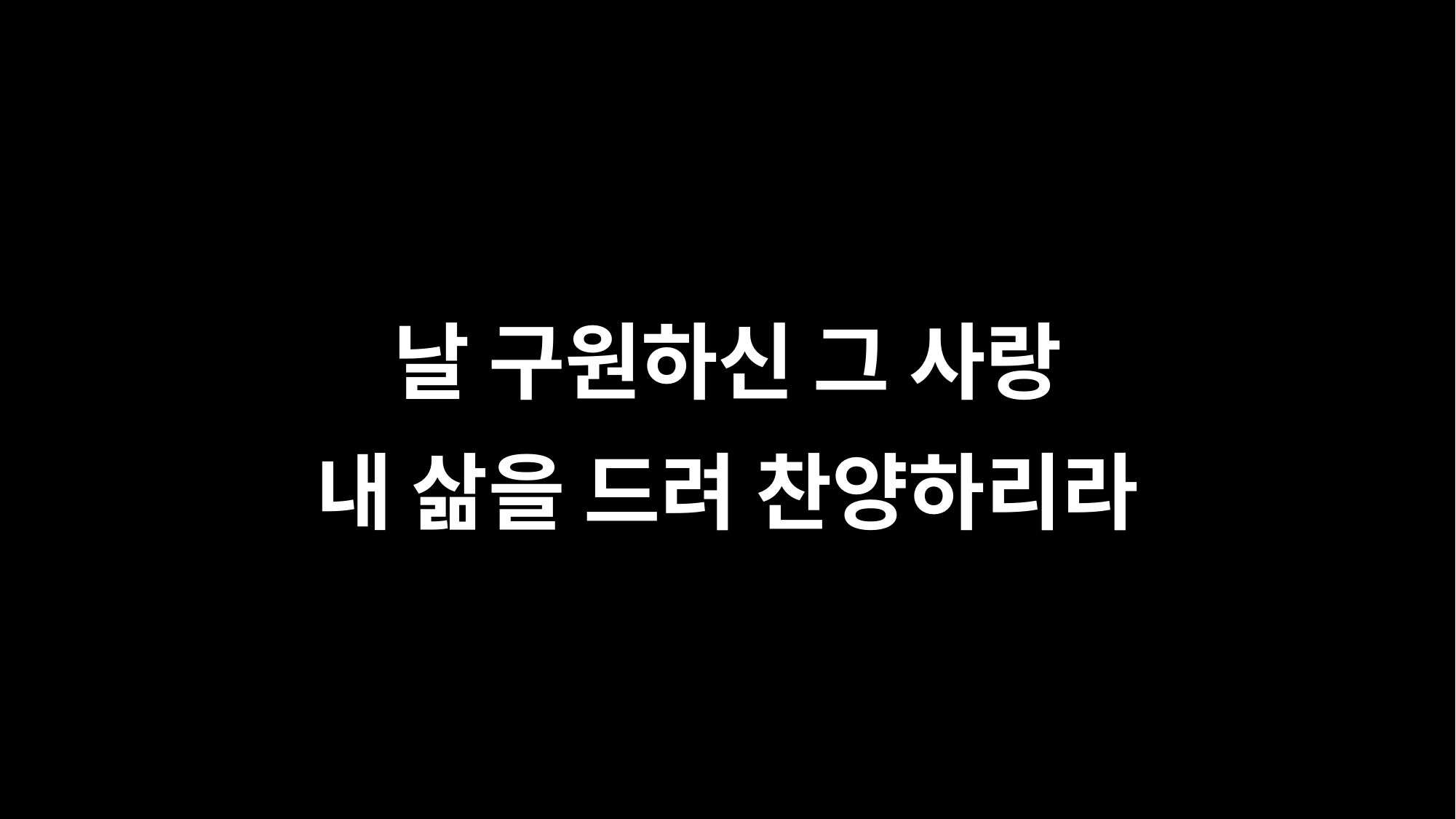

날 구원하신 그 사랑
내 삶을 드려 찬양하리라